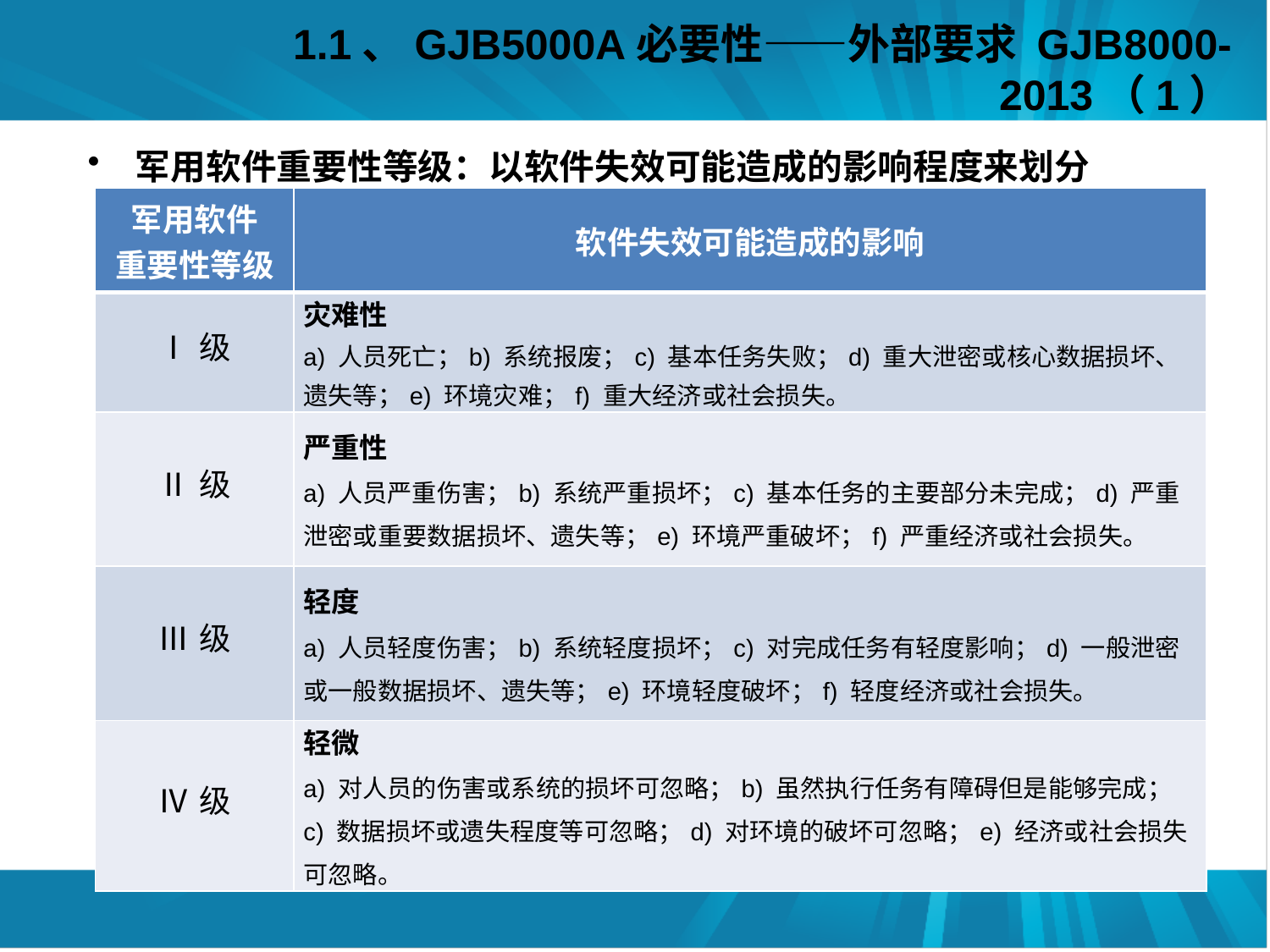

# 1.1、GJB5000A必要性——外部要求 GJB8000-2013（1）
军用软件重要性等级：以软件失效可能造成的影响程度来划分

| 军用软件 重要性等级 | 软件失效可能造成的影响 |
| --- | --- |
| Ⅰ级 | 灾难性 a) 人员死亡；b) 系统报废；c) 基本任务失败；d) 重大泄密或核心数据损坏、遗失等；e) 环境灾难；f) 重大经济或社会损失。 |
| Ⅱ级 | 严重性 a) 人员严重伤害；b) 系统严重损坏；c) 基本任务的主要部分未完成；d) 严重泄密或重要数据损坏、遗失等；e) 环境严重破坏；f) 严重经济或社会损失。 |
| Ⅲ级 | 轻度 a) 人员轻度伤害；b) 系统轻度损坏；c) 对完成任务有轻度影响；d) 一般泄密或一般数据损坏、遗失等；e) 环境轻度破坏；f) 轻度经济或社会损失。 |
| Ⅳ级 | 轻微 a) 对人员的伤害或系统的损坏可忽略；b) 虽然执行任务有障碍但是能够完成；c) 数据损坏或遗失程度等可忽略；d) 对环境的破坏可忽略；e) 经济或社会损失可忽略。 |
3